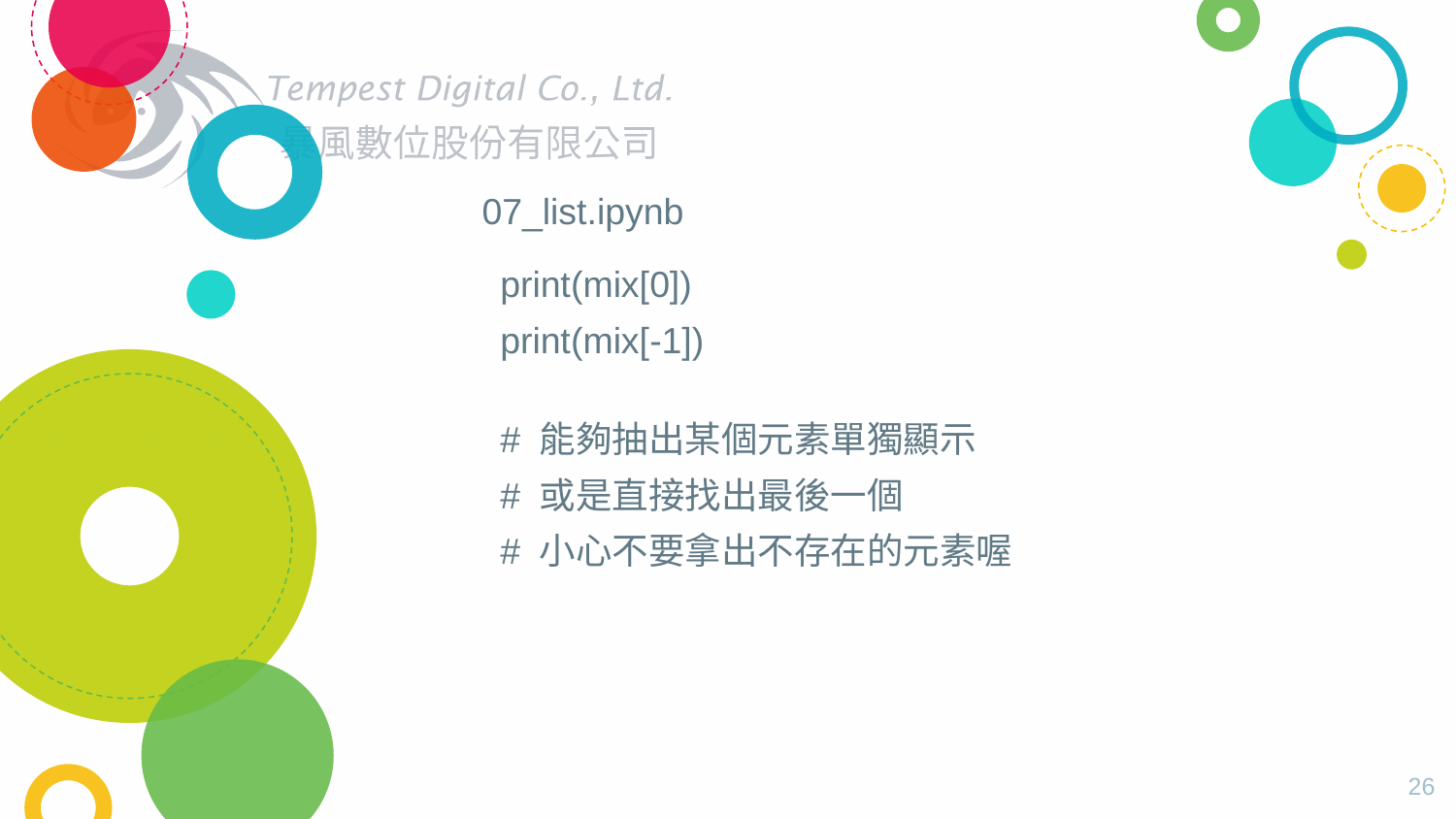

# 07_list.ipynb
print(mix[0])
print(mix[-1])
# 能夠抽出某個元素單獨顯示
# 或是直接找出最後一個
# 小心不要拿出不存在的元素喔
26